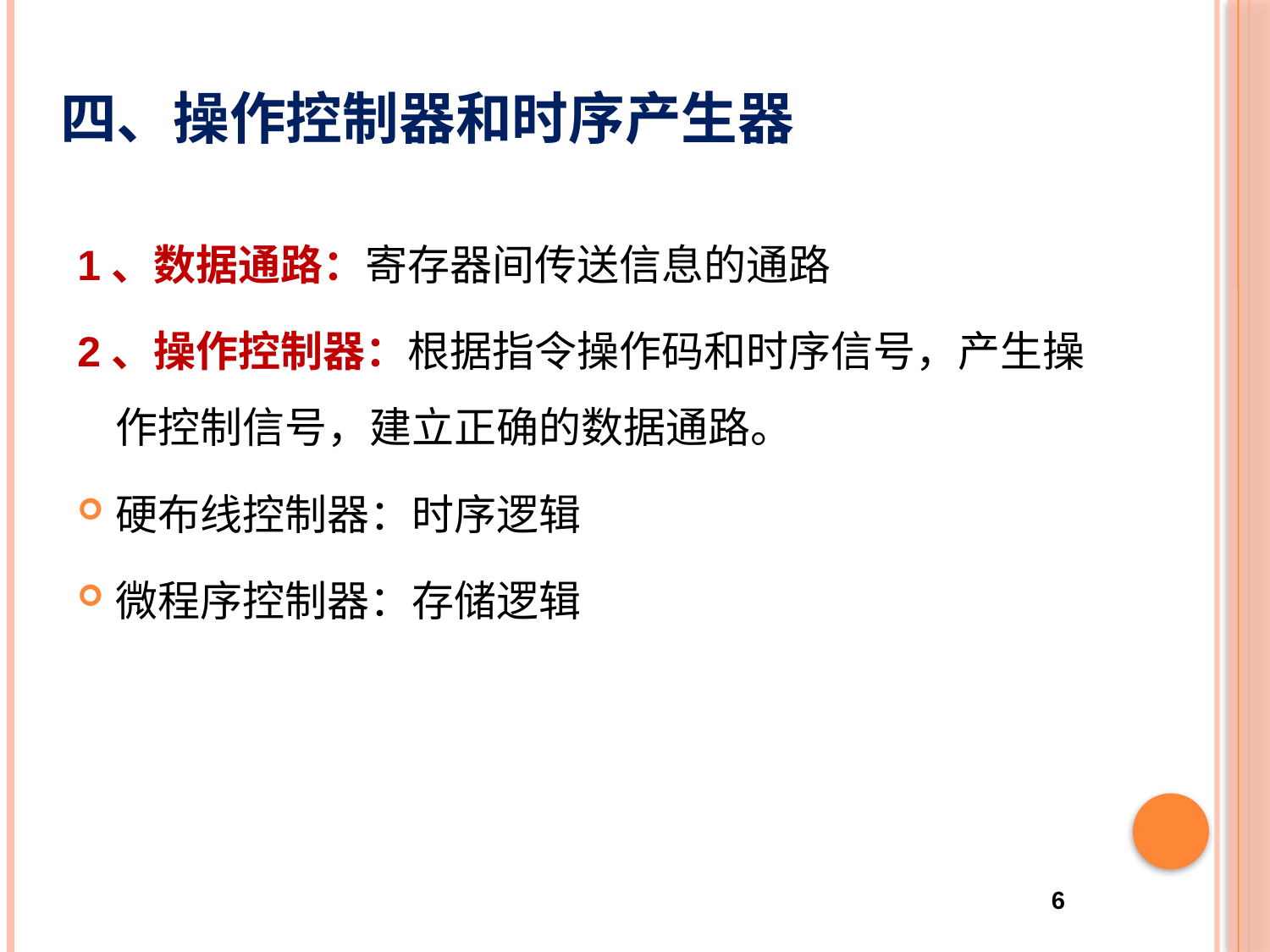

四、操作控制器和时序产生器
1、数据通路：寄存器间传送信息的通路
2、操作控制器：根据指令操作码和时序信号，产生操作控制信号，建立正确的数据通路。
硬布线控制器：时序逻辑
微程序控制器：存储逻辑
6